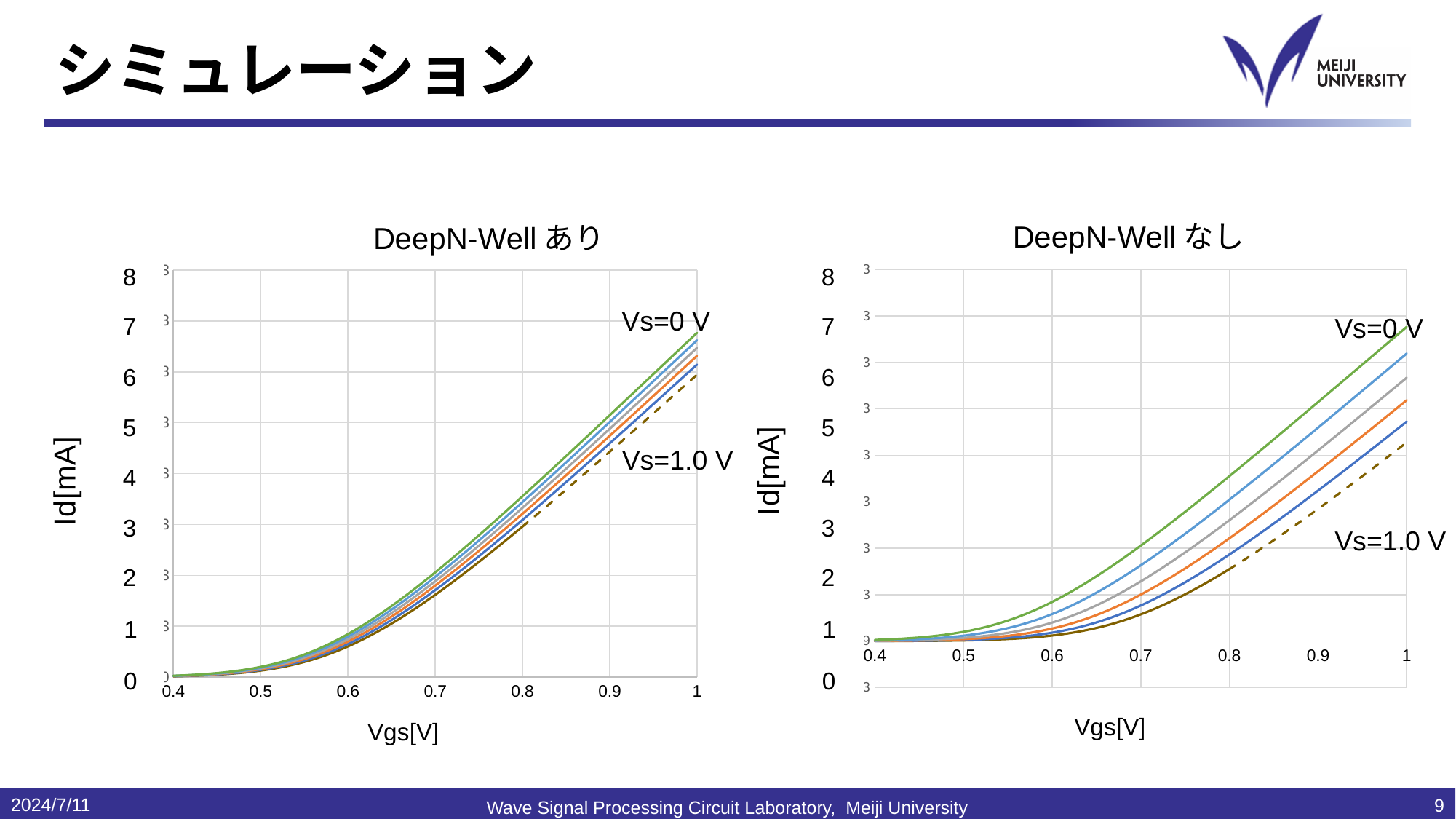

# シミュレーション

### Chart: DeepN-Wellあり

| Category | vss=0 | vss=0.2 | vss=0.4 | vss=0.6 | vss=0.8 | vss=1 | vss=1+ |
|---|---|---|---|---|---|---|---|

### Chart: DeepN-Wellなし

| Category | vss=0 | vss=0.2 | vss=0.4 | vss=0.6 | vss=0.8 | vss=1 | vss=1* |
|---|---|---|---|---|---|---|---|

8
8

Vs=0 V
7
7
Vs=0 V
6
6
5
5
Vs=1.0 V
4
4
3
3
Vs=1.0 V
2
2
1
1
0
0
2024/7/11
9
Wave Signal Processing Circuit Laboratory,  Meiji University